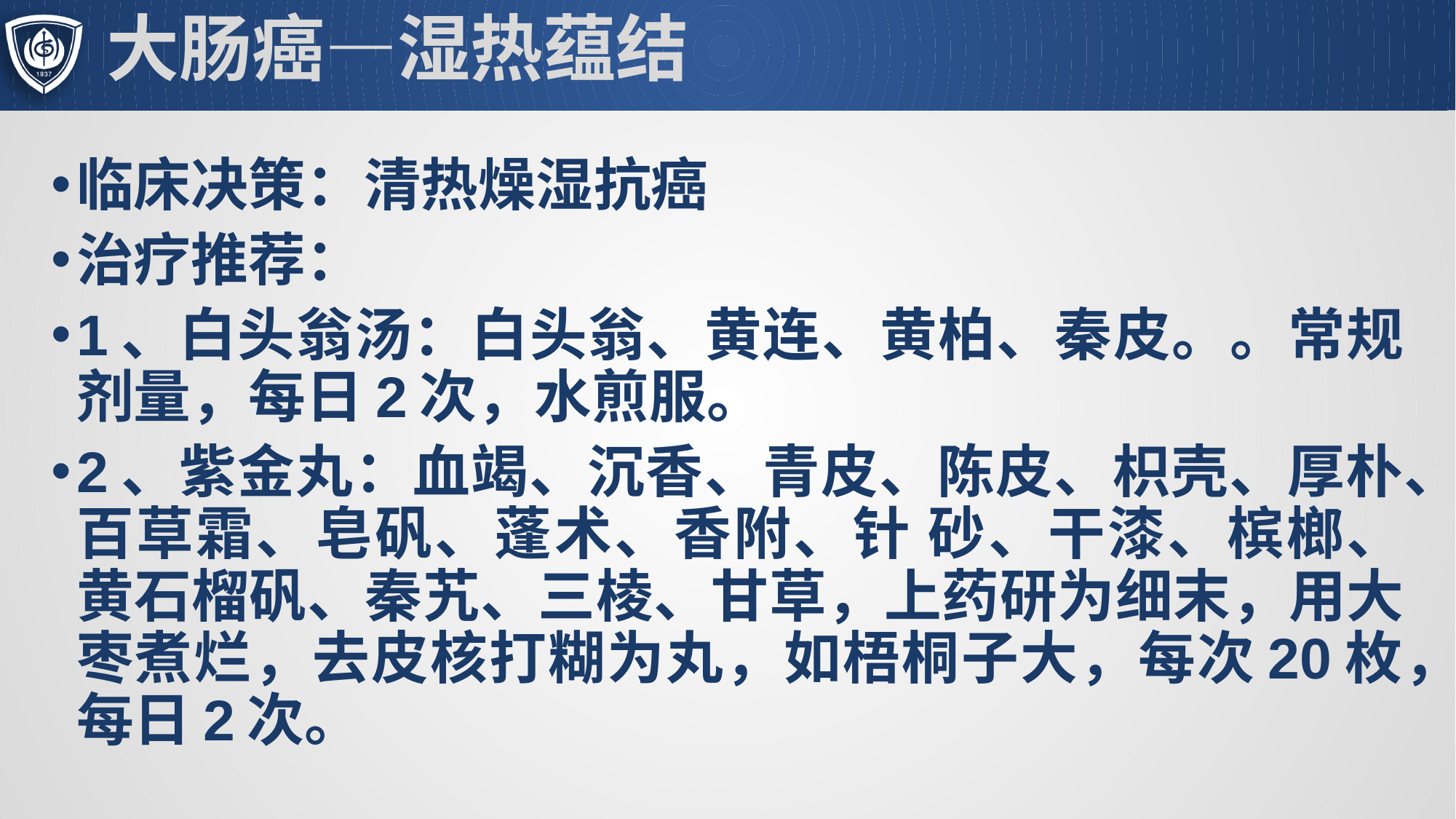

# 大肠癌—湿热蕴结
临床决策：清热燥湿抗癌
治疗推荐：
1、白头翁汤：白头翁、黄连、黄柏、秦皮。。常规剂量，每日2次，水煎服。
2、紫金丸：血竭、沉香、青皮、陈皮、枳壳、厚朴、百草霜、皂矾、蓬术、香附、针 砂、干漆、槟榔、黄石榴矾、秦艽、三棱、甘草，上药研为细末，用大枣煮烂，去皮核打糊为丸，如梧桐子大，每次20枚，每日2次。